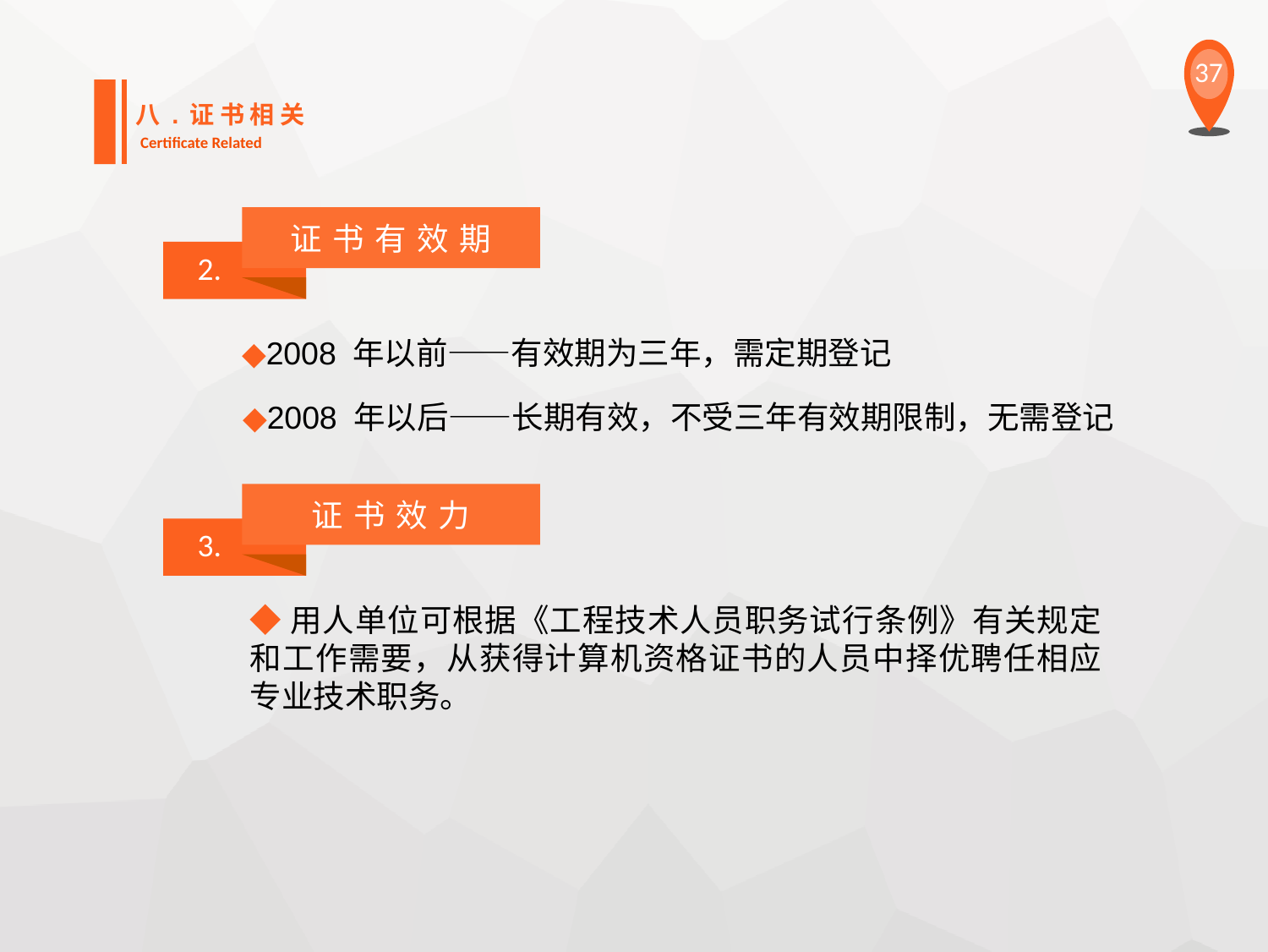

37

八.证书相关
Certificate Related
证书有效期
   2.

◆2008 年以前——有效期为三年，需定期登记
◆2008 年以后——长期有效，不受三年有效期限制，无需登记
证书效力
   3.

◆用人单位可根据《工程技术人员职务试行条例》有关规定和工作需要，从获得计算机资格证书的人员中择优聘任相应专业技术职务。